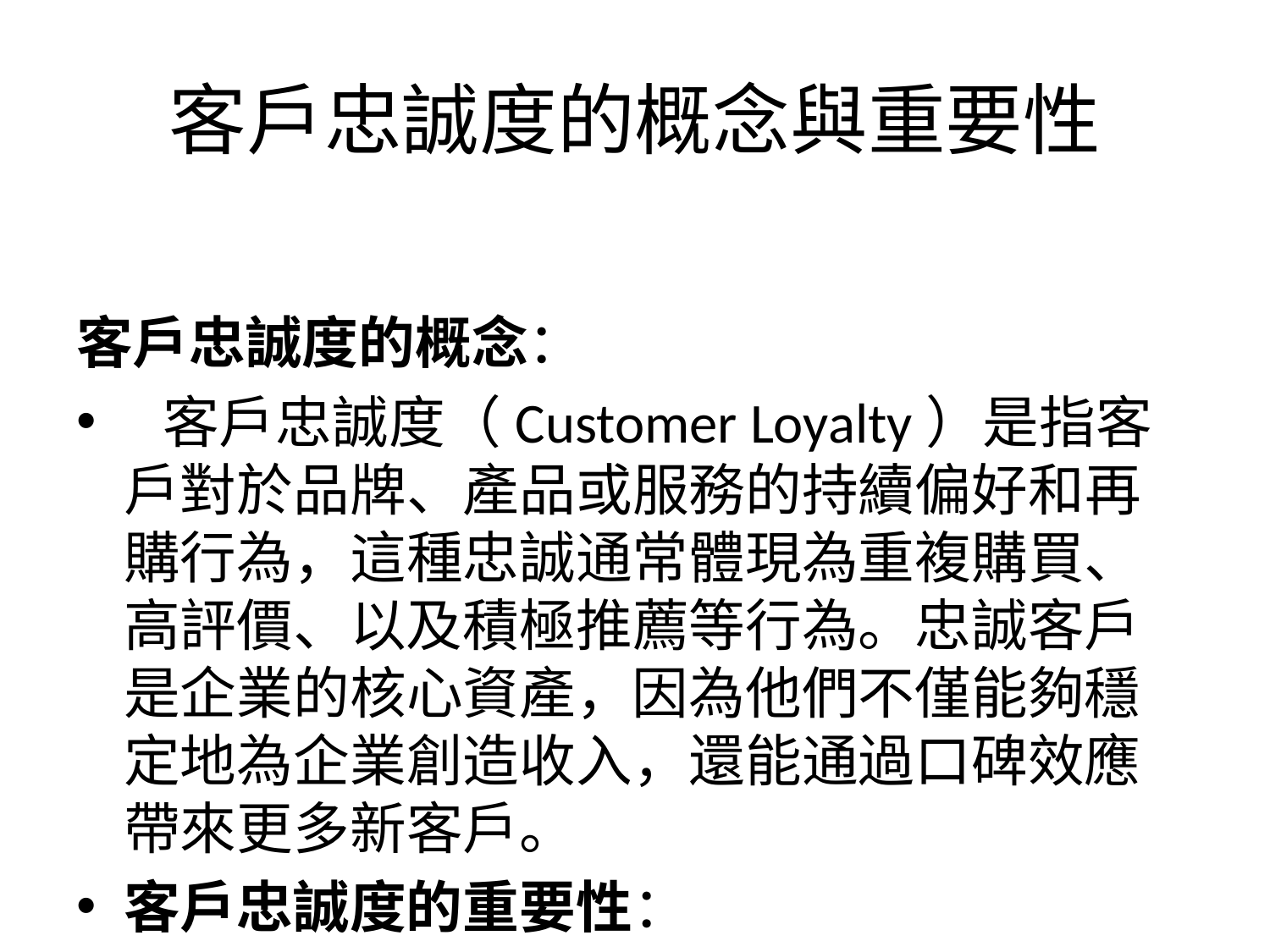

# 客戶忠誠度的概念與重要性

客戶忠誠度的概念：
  客戶忠誠度（Customer Loyalty）是指客戶對於品牌、產品或服務的持續偏好和再購行為，這種忠誠通常體現為重複購買、高評價、以及積極推薦等行為。忠誠客戶是企業的核心資產，因為他們不僅能夠穩定地為企業創造收入，還能通過口碑效應帶來更多新客戶。
客戶忠誠度的重要性：
  1. 降低獲客成本：相比於開發新客戶，維持現有客戶的成本通常更低。忠誠客戶的維護費用較低，但他們的貢獻值更高。
  2. 穩定收入來源：忠誠客戶往往會重複購買產品或服務，為企業提供穩定的收入來源，減少業績波動。
  3. 促進品牌傳播：忠誠客戶通常會成為品牌的忠實擁護者，通過口碑效應主動推薦品牌，吸引更多潛在客戶。
  4. 提升競爭壁壘：在激烈的市場競爭中，擁有大量忠誠客戶的企業往往能夠抵禦競爭對手的挑戰，維持市場領導地位。